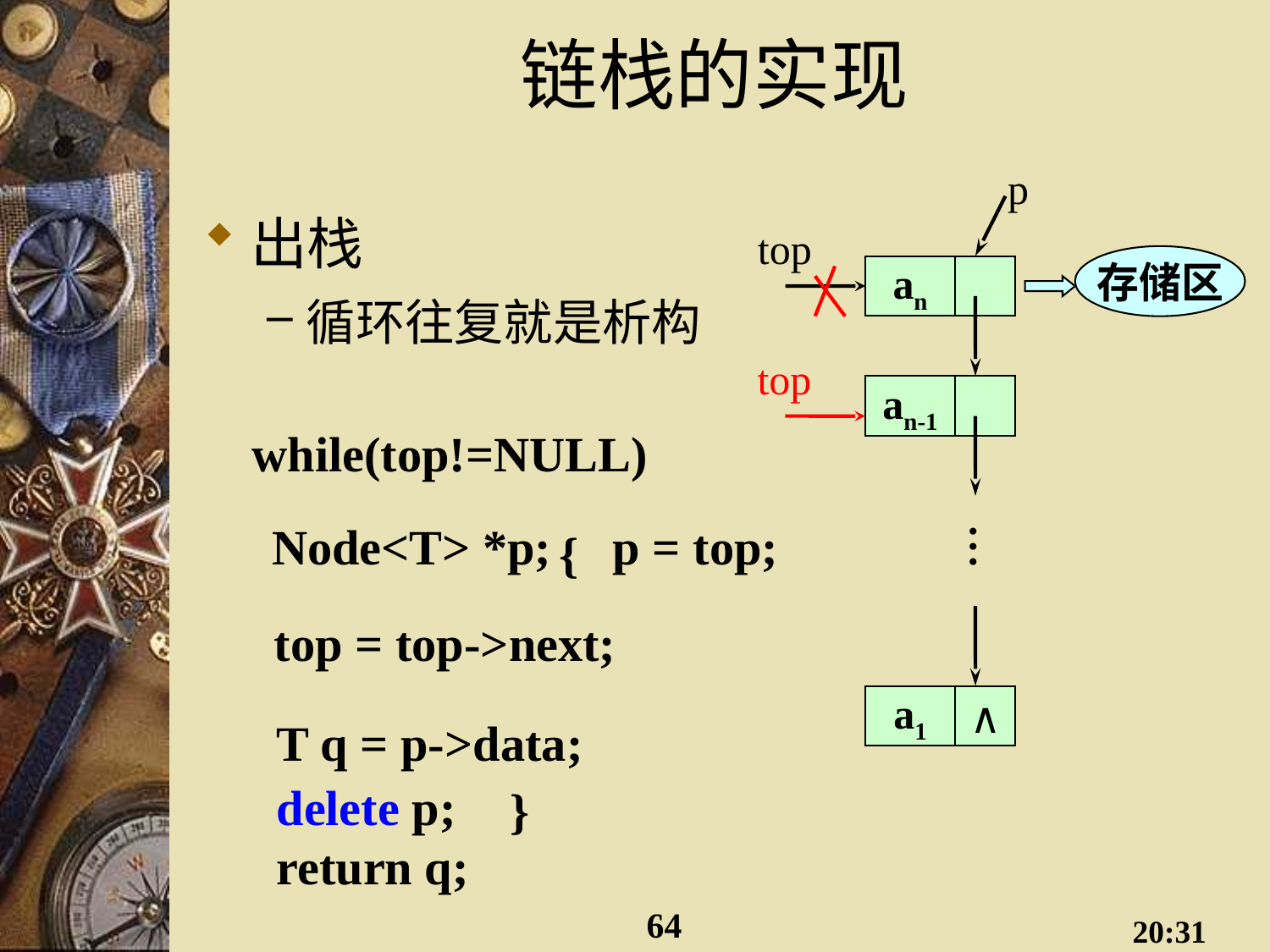

# 链栈的实现
p

出栈
循环往复就是析构

top
an

an-1

.
.
.

a1
∧
存储区

top

  while(top!=NULL)

                           {

                       }
  Node<T> *p;     p = top;
   top = top->next;
    T q = p->data;
    delete p;
    return q;